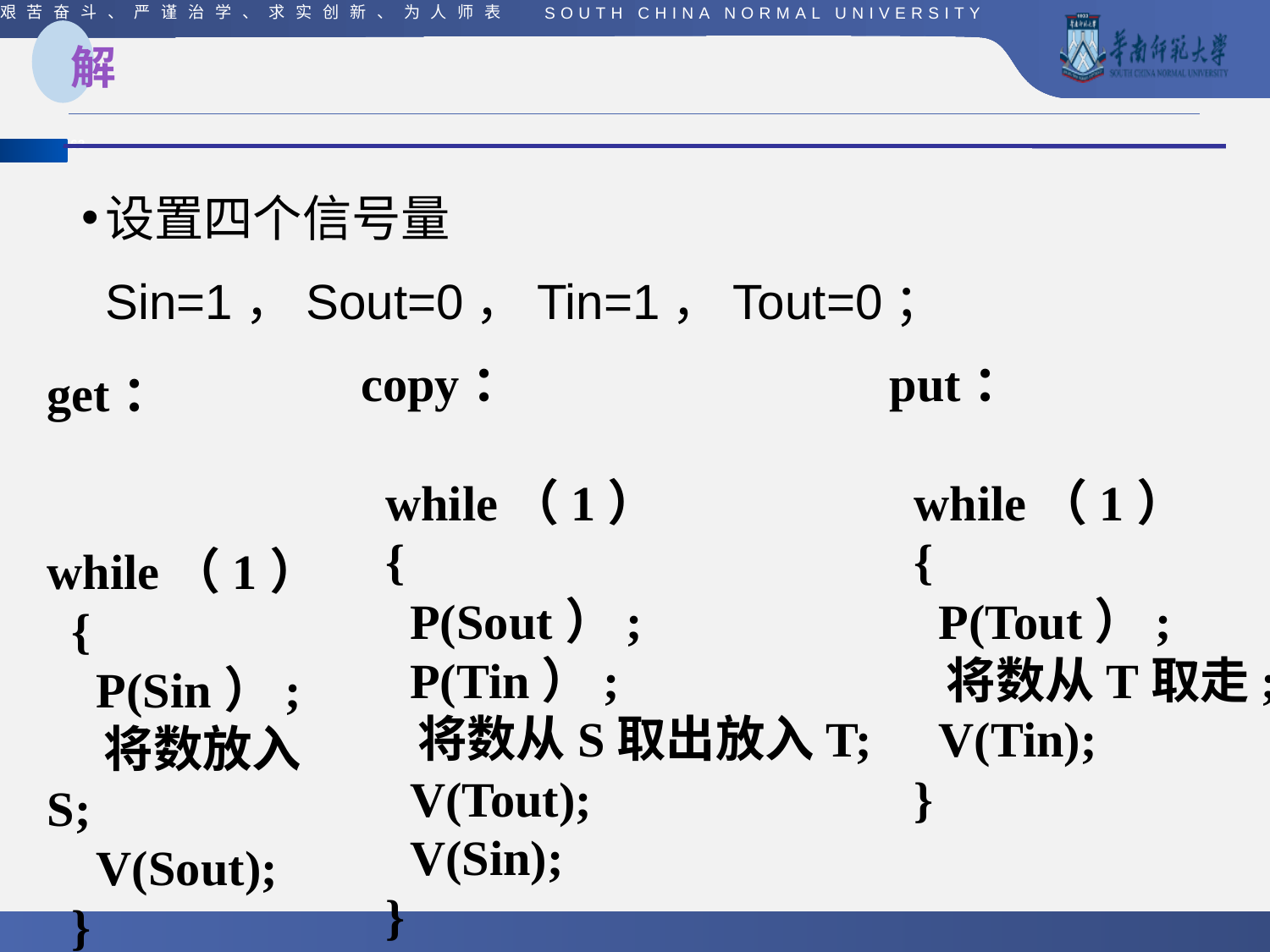

# 解
设置四个信号量Sin=1，Sout=0，Tin=1，Tout=0；
copy：

  while（1）
  {
    P(Sout）;
    P(Tin）;
    将数从S取出放入T;
    V(Tout);
    V(Sin);
  }
put：

  while（1）
  {
    P(Tout）;
    将数从T取走;
    V(Tin);
  }

get：

  while（1）
  {
    P(Sin）;
    将数放入S;
    V(Sout);
  }

63